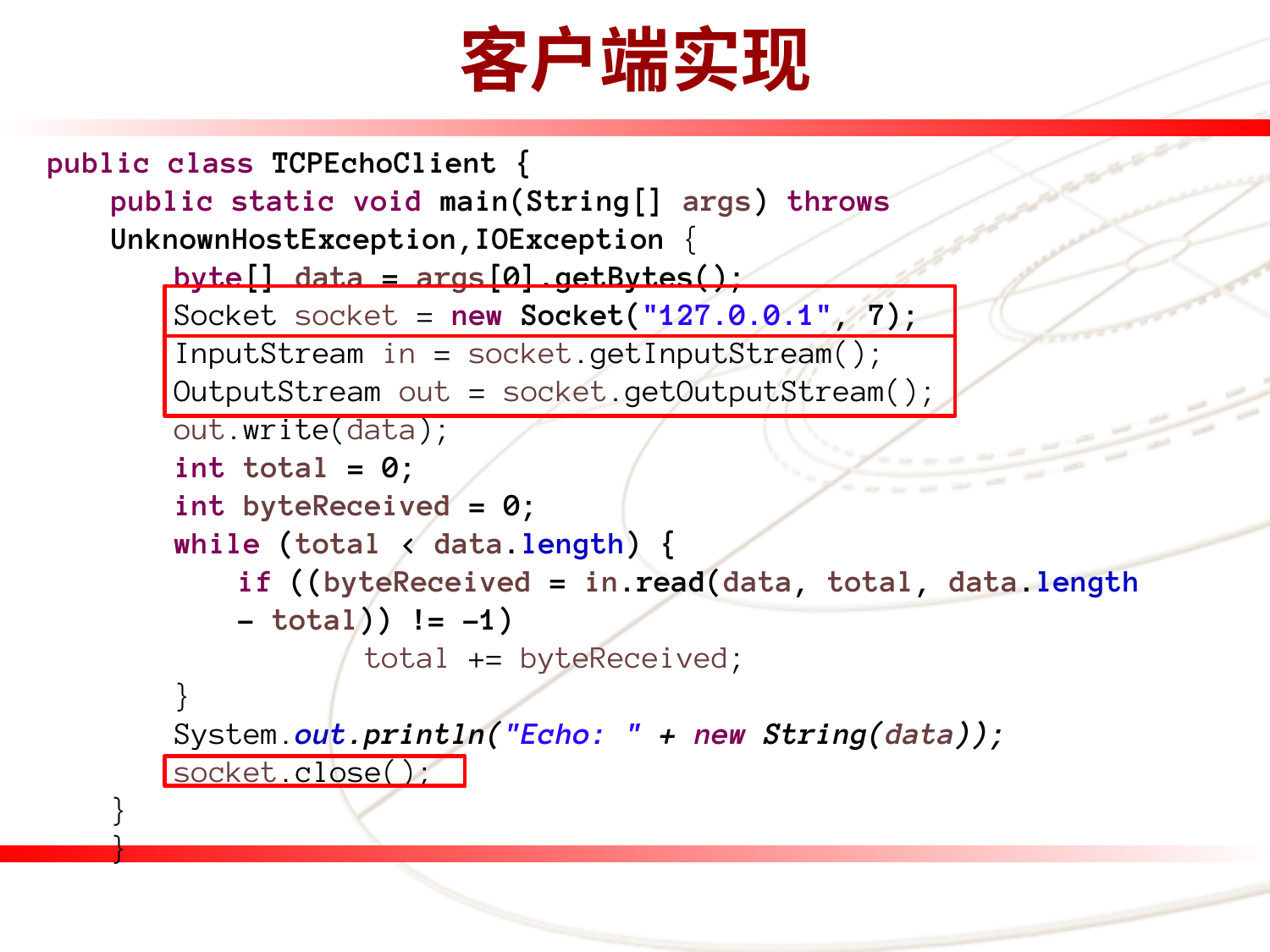

# 客户端实现
public class TCPEchoClient {
public static void main(String[] args) throws UnknownHostException,IOException {
byte[] data = args[0].getBytes();
Socket socket = new Socket("127.0.0.1", 7);
InputStream in = socket.getInputStream();
OutputStream out = socket.getOutputStream();
out.write(data);
int total = 0;
int byteReceived = 0;
while (total < data.length) {
if ((byteReceived = in.read(data, total, data.length - total)) != -1)
	total += byteReceived;
}
System.out.println("Echo: " + new String(data));
socket.close();
}
}